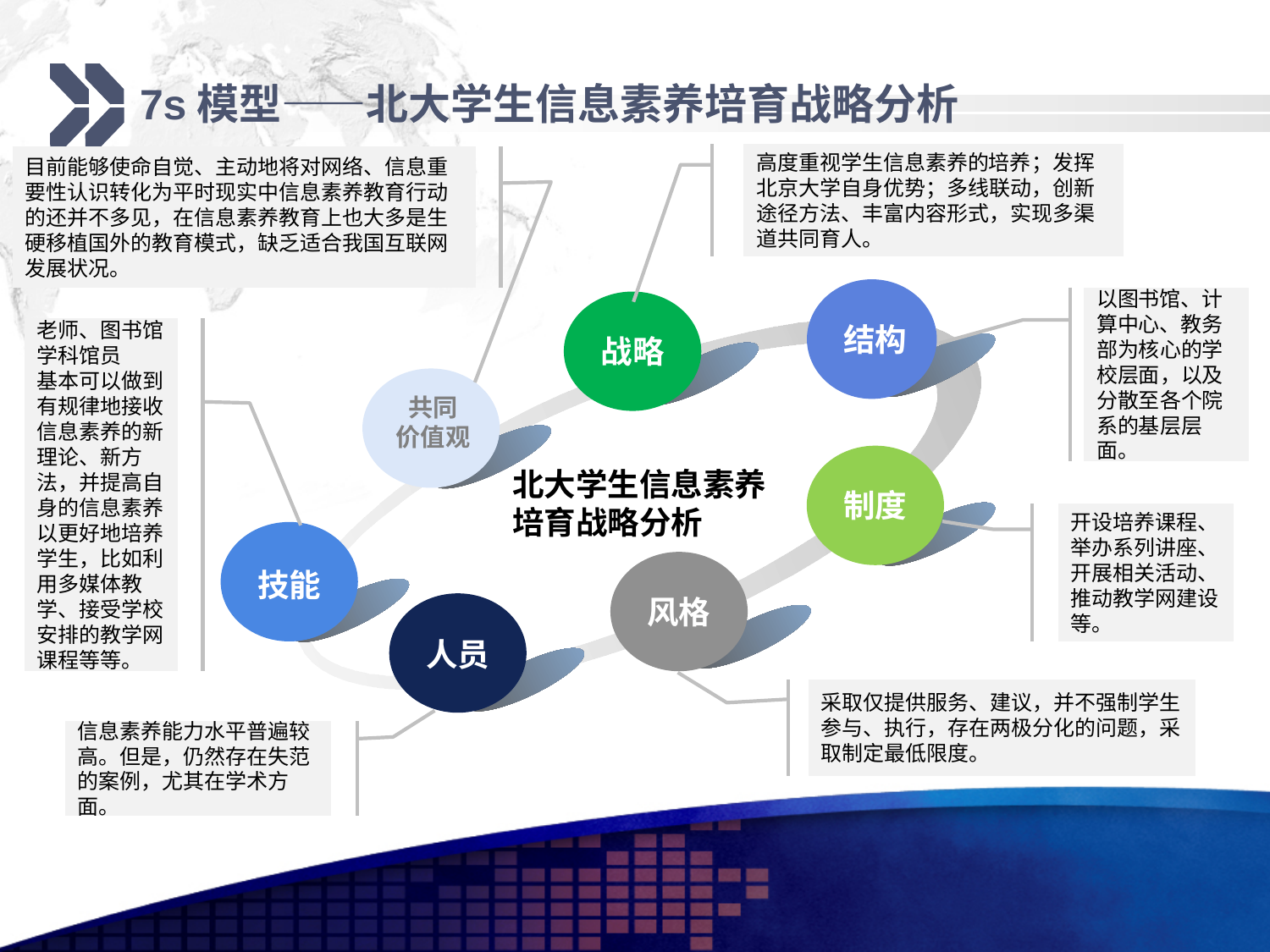

# 7s模型——北大学生信息素养培育战略分析
高度重视学生信息素养的培养；发挥北京大学自身优势；多线联动，创新途径方法、丰富内容形式，实现多渠道共同育人。
目前能够使命自觉、主动地将对网络、信息重要性认识转化为平时现实中信息素养教育行动的还并不多见，在信息素养教育上也大多是生硬移植国外的教育模式，缺乏适合我国互联网发展状况。

以图书馆、计算中心、教务部为核心的学校层面，以及分散至各个院系的基层层面。

结构
老师、图书馆学科馆员
基本可以做到有规律地接收信息素养的新理论、新方法，并提高自身的信息素养以更好地培养学生，比如利用多媒体教学、接受学校安排的教学网课程等等。
战略

共同
价值观

北大学生信息素养培育战略分析

制度
开设培养课程、举办系列讲座、开展相关活动、推动教学网建设等。

技能
风格

人员

采取仅提供服务、建议，并不强制学生参与、执行，存在两极分化的问题，采取制定最低限度。
信息素养能力水平普遍较高。但是，仍然存在失范的案例，尤其在学术方面。